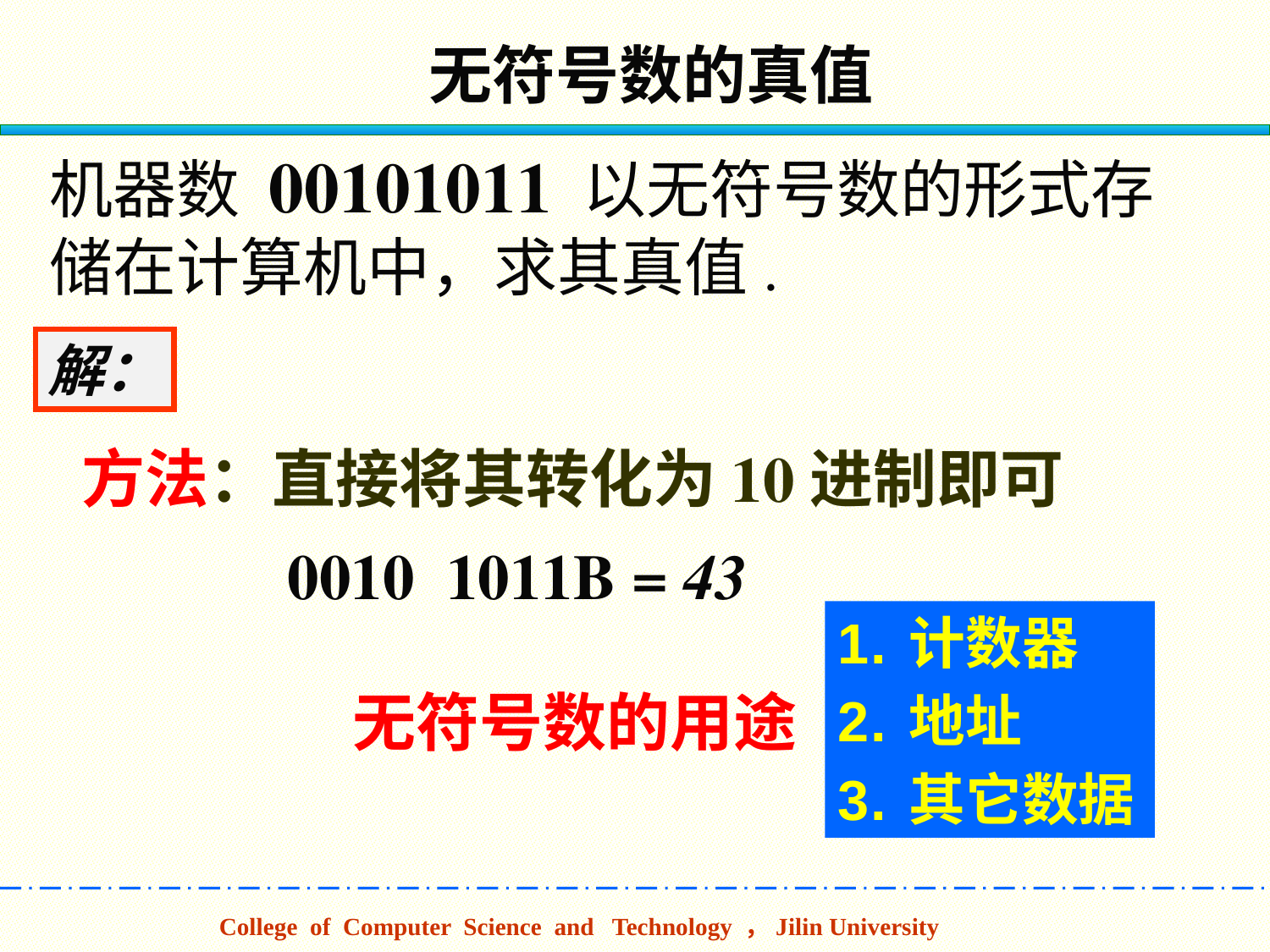

无符号数的真值
机器数 00101011 以无符号数的形式存储在计算机中，求其真值.
解：
方法：直接将其转化为10进制即可
	     0010  1011B = 43
计数器
地址
其它数据
无符号数的用途